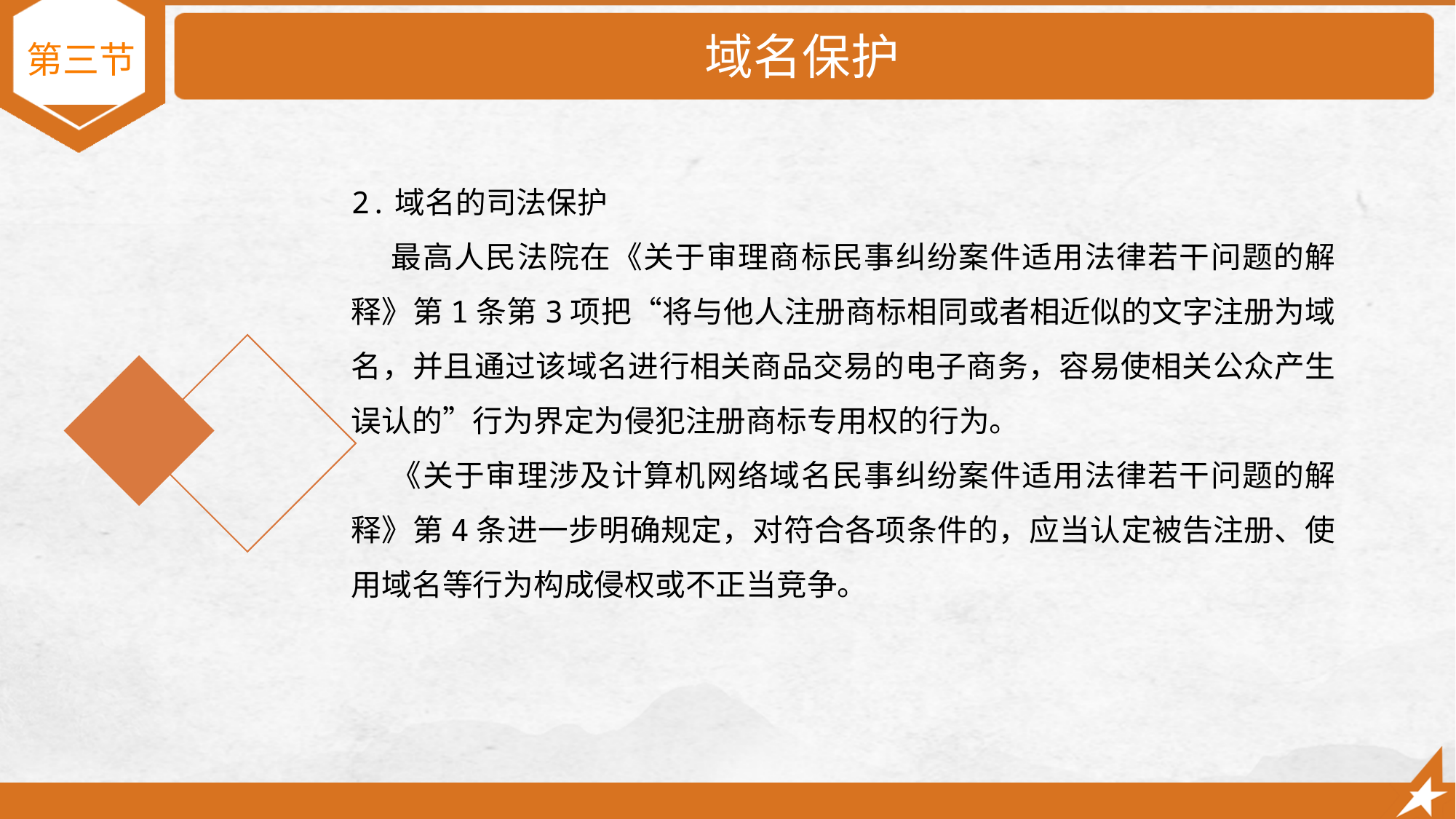

# 域名保护
第三节
2.域名的司法保护
    最高人民法院在《关于审理商标民事纠纷案件适用法律若干问题的解释》第1条第3项把“将与他人注册商标相同或者相近似的文字注册为域名，并且通过该域名进行相关商品交易的电子商务，容易使相关公众产生误认的”行为界定为侵犯注册商标专用权的行为。
    《关于审理涉及计算机网络域名民事纠纷案件适用法律若干问题的解释》第4条进一步明确规定，对符合各项条件的，应当认定被告注册、使用域名等行为构成侵权或不正当竞争。